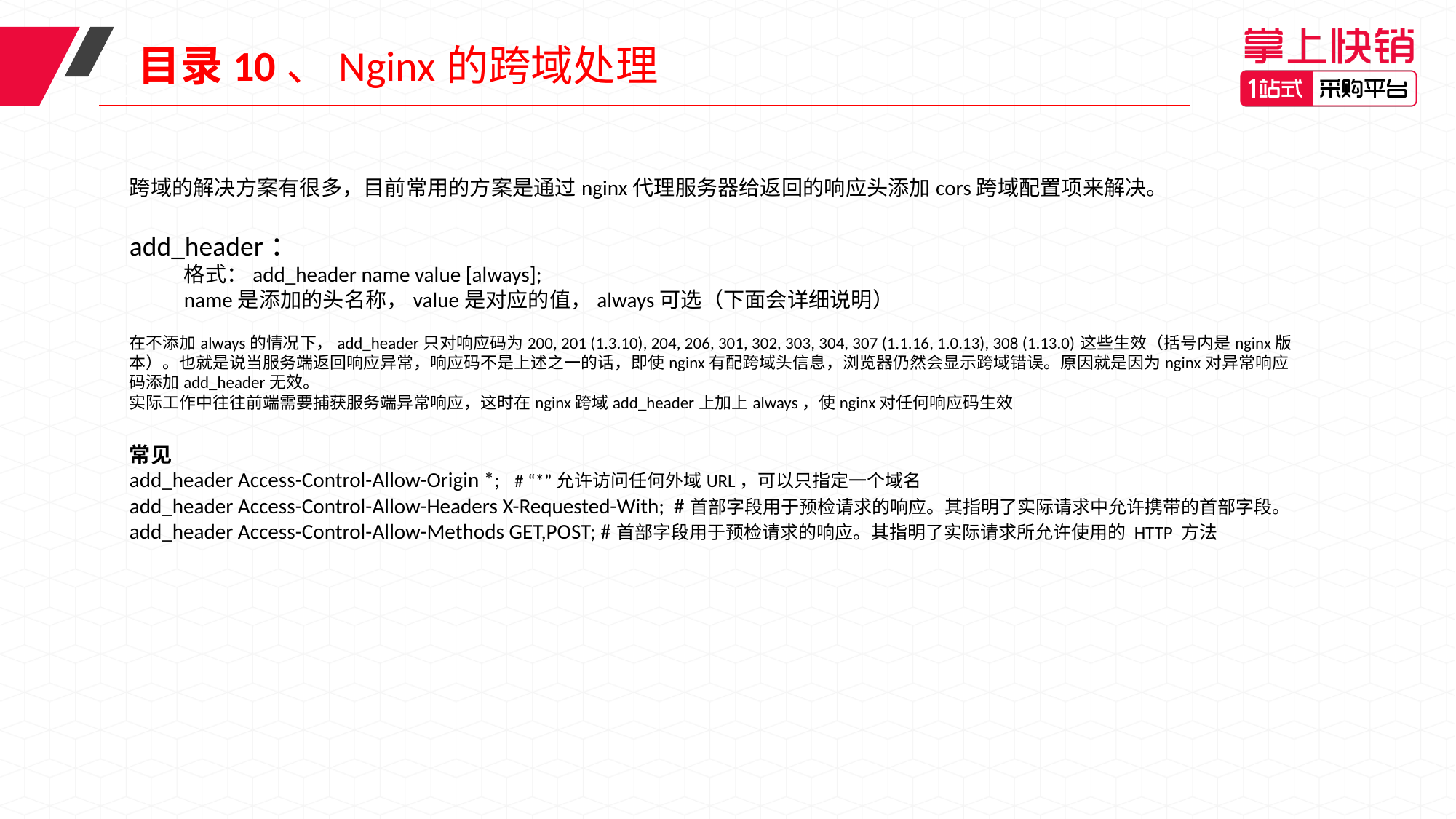

目录10、Nginx的跨域处理

跨域的解决方案有很多，目前常用的方案是通过nginx代理服务器给返回的响应头添加cors跨域配置项来解决。

add_header：
格式：add_header name value [always]; 
name是添加的头名称，value是对应的值，always可选（下面会详细说明）

在不添加always的情况下，add_header只对响应码为200, 201 (1.3.10), 204, 206, 301, 302, 303, 304, 307 (1.1.16, 1.0.13), 308 (1.13.0)这些生效（括号内是nginx版本）。也就是说当服务端返回响应异常，响应码不是上述之一的话，即使nginx有配跨域头信息，浏览器仍然会显示跨域错误。原因就是因为nginx对异常响应码添加add_header无效。
实际工作中往往前端需要捕获服务端异常响应，这时在nginx跨域add_header上加上always，使nginx对任何响应码生效

常见
add_header Access-Control-Allow-Origin *;   # “*”允许访问任何外域URL，可以只指定一个域名
add_header Access-Control-Allow-Headers X-Requested-With;  #首部字段用于预检请求的响应。其指明了实际请求中允许携带的首部字段。
add_header Access-Control-Allow-Methods GET,POST; #首部字段用于预检请求的响应。其指明了实际请求所允许使用的 HTTP 方法